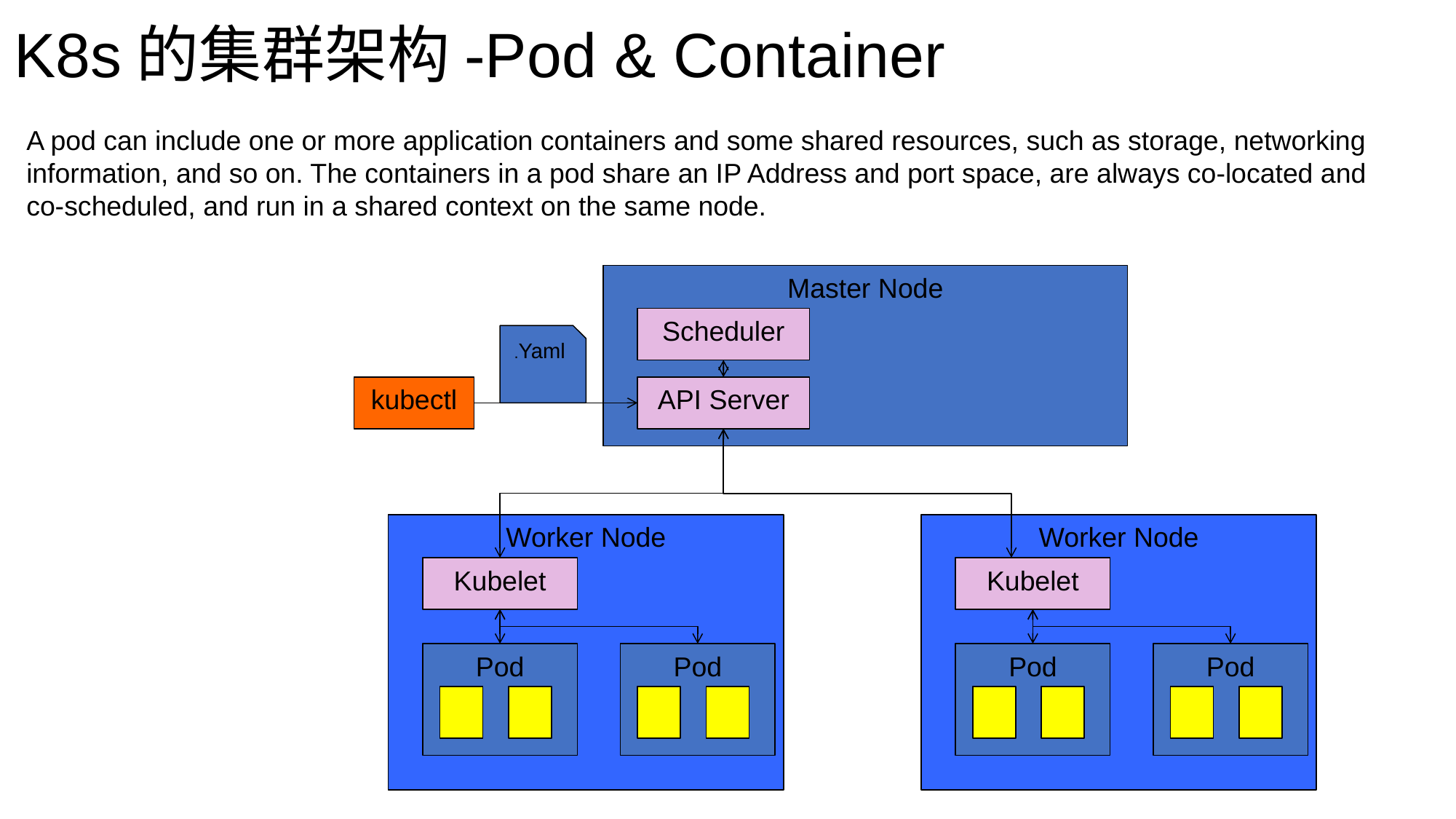

# K8s的集群架构-Pod & Container
A pod can include one or more application containers and some shared resources, such as storage, networking information, and so on. The containers in a pod share an IP Address and port space, are always co-located and co-scheduled, and run in a shared context on the same node.
Master Node

Scheduler
.Yaml
kubectl
API Server
Worker Node
Worker Node
Kubelet
Kubelet
Pod
Pod
Pod
Pod